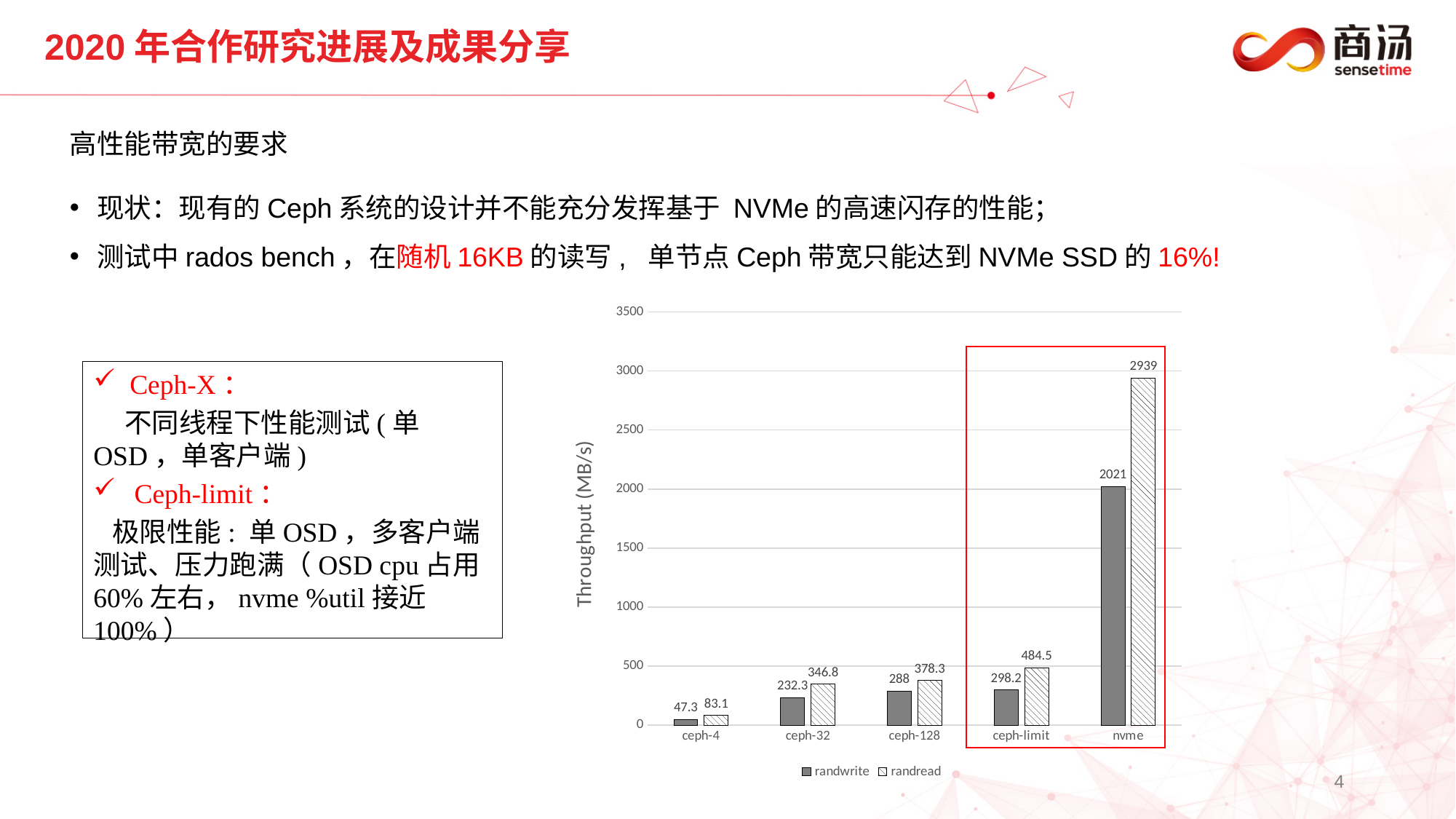

# 2020年合作研究进展及成果分享
高性能带宽的要求
现状：现有的Ceph系统的设计并不能充分发挥基于 NVMe的高速闪存的性能；
测试中rados bench，在随机16KB的读写,  单节点Ceph带宽只能达到NVMe SSD的16%!

### Chart

| Category | randwrite | randread |
|---|---|---|
| ceph-4 | 47.3 | 83.1 |
| ceph-32 | 232.3 | 346.8 |
| ceph-128 | 288.0 | 378.3 |
| ceph-limit | 298.2 | 484.5 |
| nvme | 2021.0 | 2939.0 |
  Ceph-X：
    不同线程下性能测试(单OSD，单客户端)
Ceph-limit：
  极限性能: 单OSD，多客户端测试、压力跑满（OSD cpu占用60%左右，nvme %util接近100%）
4